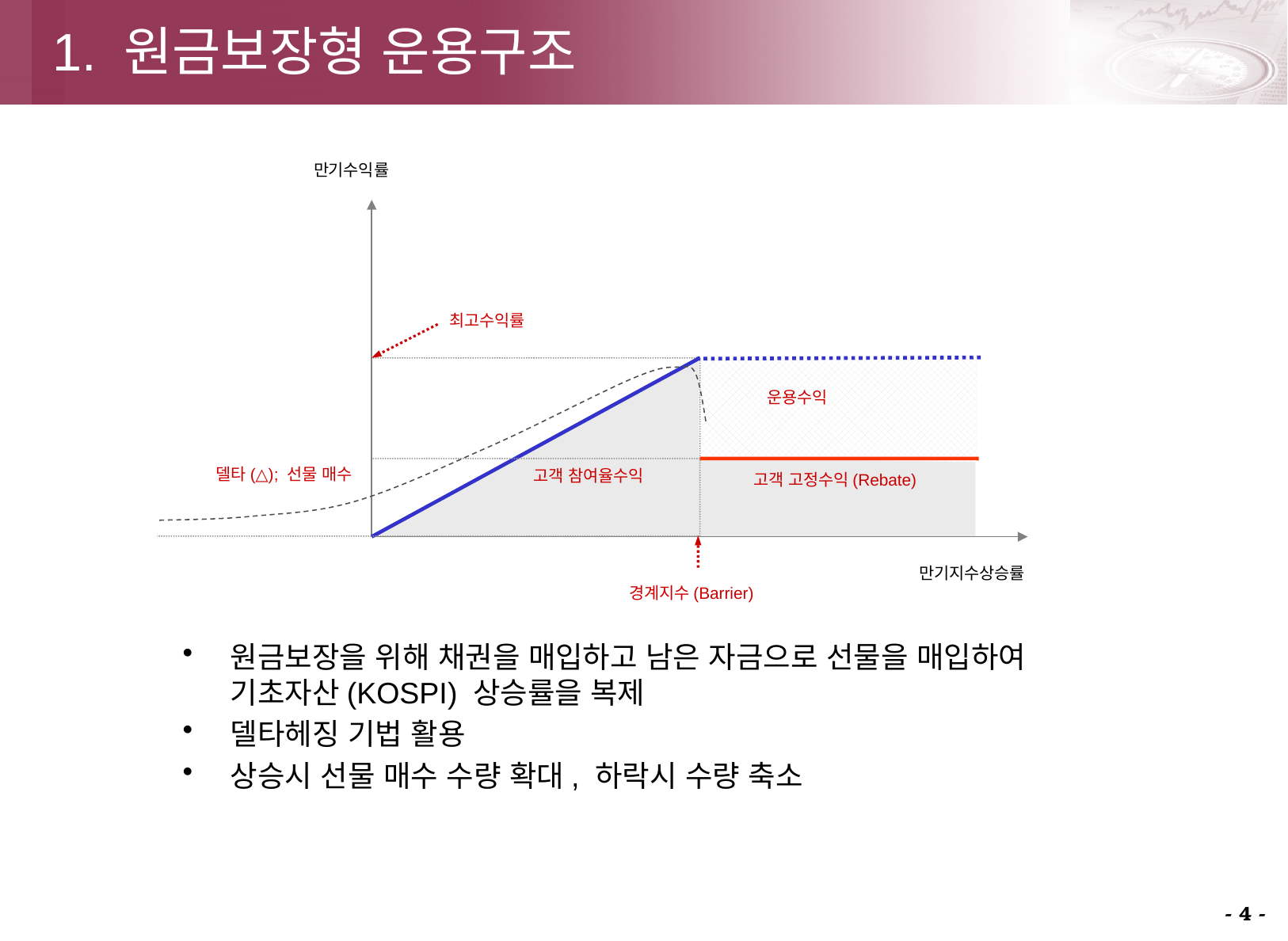

# 1. 원금보장형 운용구조
만기수익률

최고수익률

 운용수익
델타(△); 선물 매수

고객 참여율수익
고객 고정수익(Rebate)

만기지수상승률
경계지수(Barrier)
원금보장을 위해 채권을 매입하고 남은 자금으로 선물을 매입하여 기초자산(KOSPI) 상승률을 복제
델타헤징 기법 활용
상승시 선물 매수 수량 확대, 하락시 수량 축소